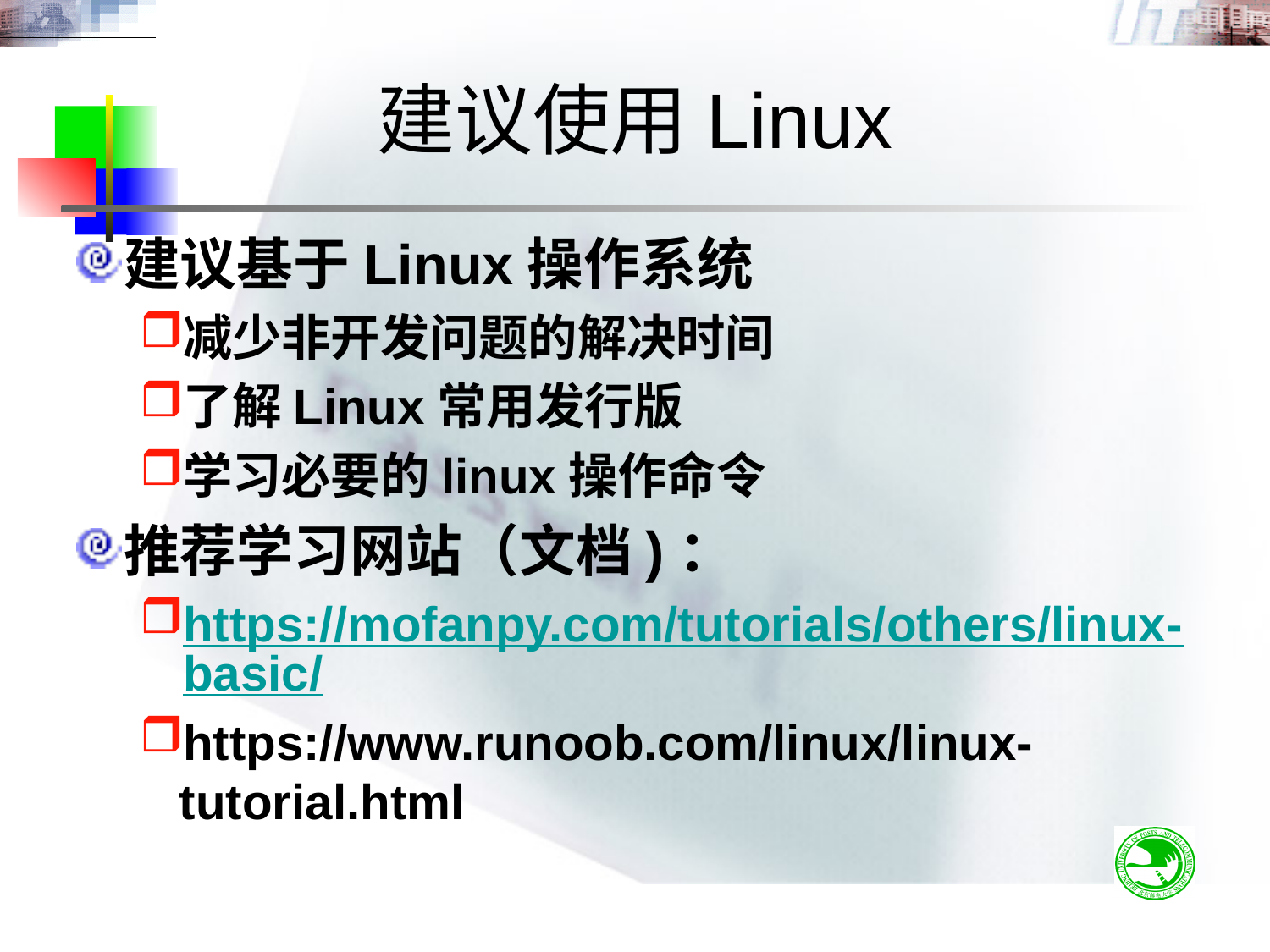

# 建议使用Linux
建议基于Linux操作系统
减少非开发问题的解决时间
了解Linux常用发行版
学习必要的linux操作命令
推荐学习网站（文档)：
https://mofanpy.com/tutorials/others/linux-basic/
https://www.runoob.com/linux/linux-tutorial.html